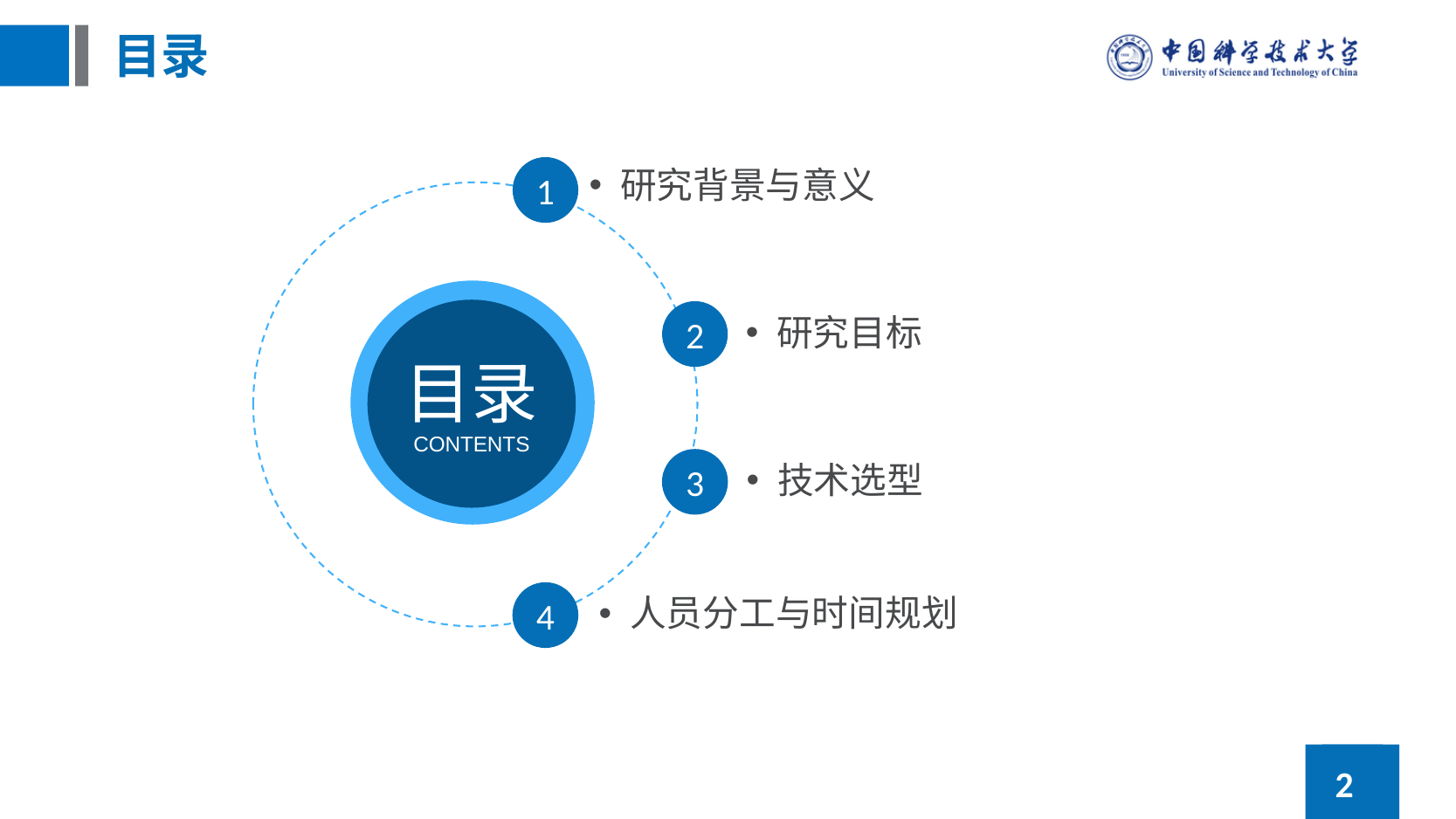

# 目录
研究背景与意义
1

目录
CONTENTS
2
研究目标
技术选型
3
人员分工与时间规划
4